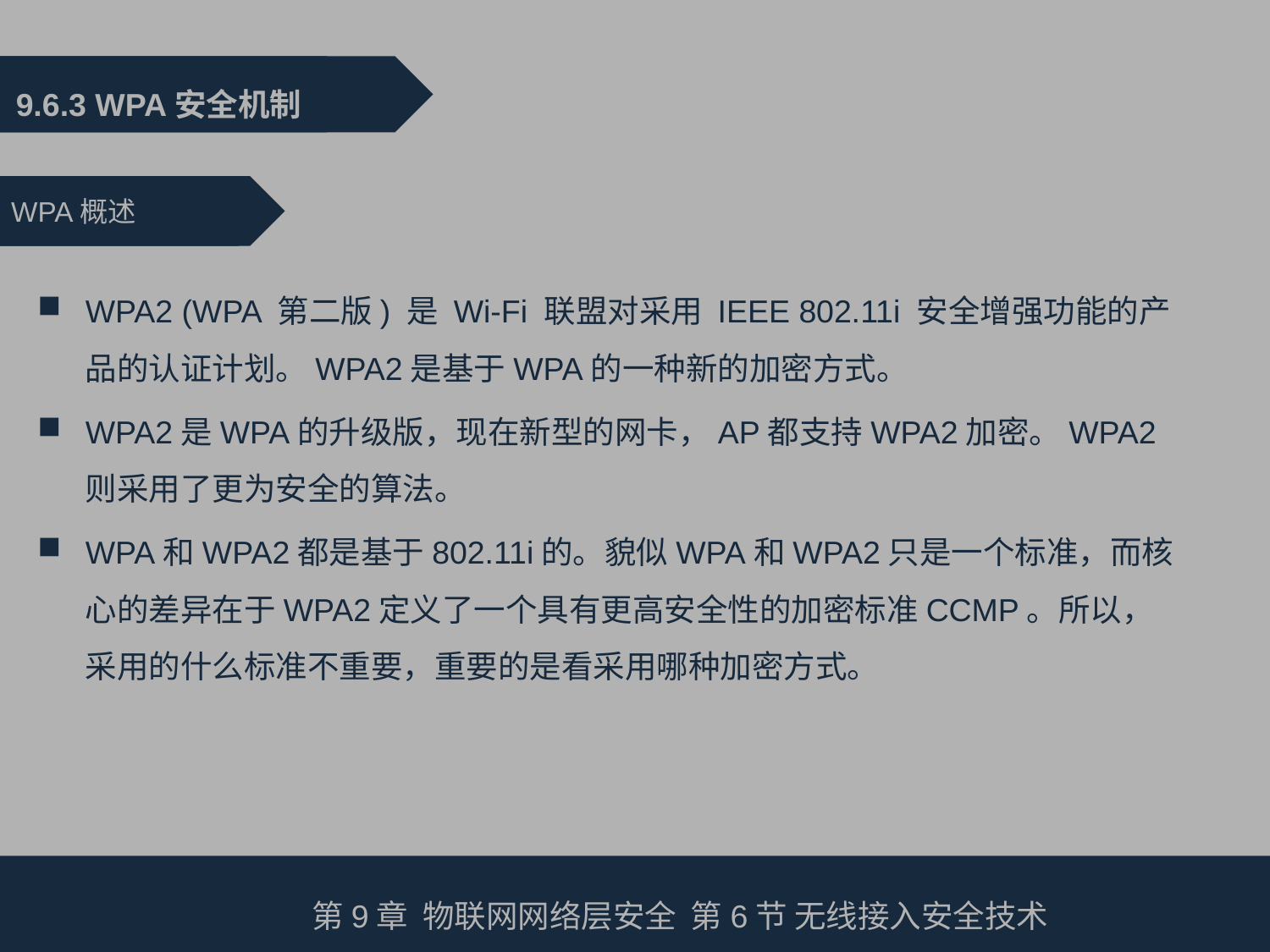

9.6.3 WPA安全机制
WPA概述
WPA2 (WPA 第二版) 是 Wi-Fi 联盟对采用 IEEE 802.11i 安全增强功能的产品的认证计划。WPA2是基于WPA的一种新的加密方式。
WPA2是WPA的升级版，现在新型的网卡，AP都支持WPA2加密。WPA2则采用了更为安全的算法。
WPA和WPA2都是基于802.11i的。貌似WPA和WPA2只是一个标准，而核心的差异在于WPA2定义了一个具有更高安全性的加密标准CCMP。所以，采用的什么标准不重要，重要的是看采用哪种加密方式。
第9章  物联网网络层安全  第6节 无线接入安全技术